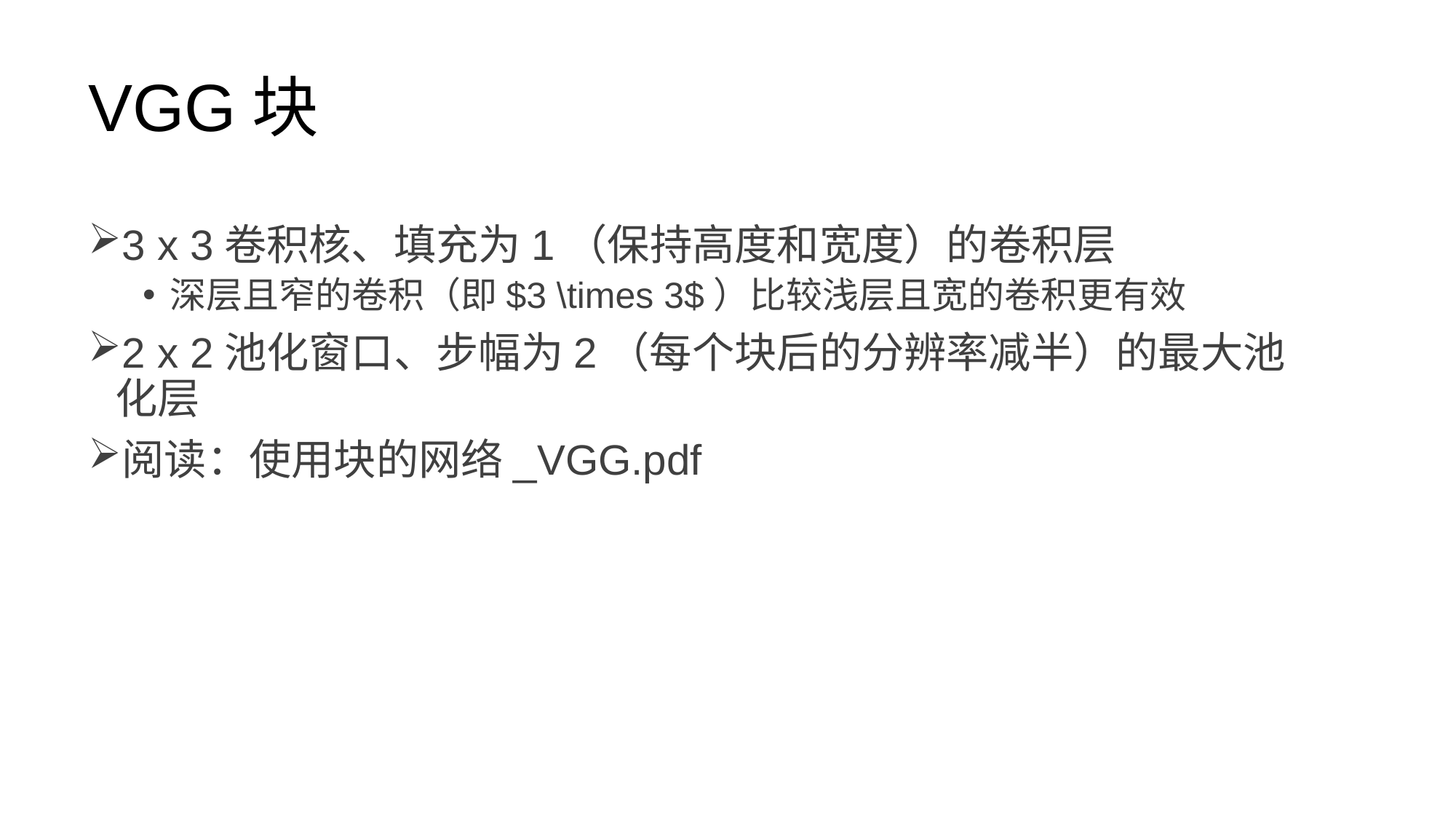

# VGG块
3 x 3卷积核、填充为1（保持高度和宽度）的卷积层
深层且窄的卷积（即$3 \times 3$）比较浅层且宽的卷积更有效
2 x 2池化窗口、步幅为2（每个块后的分辨率减半）的最大池化层
阅读：使用块的网络_VGG.pdf